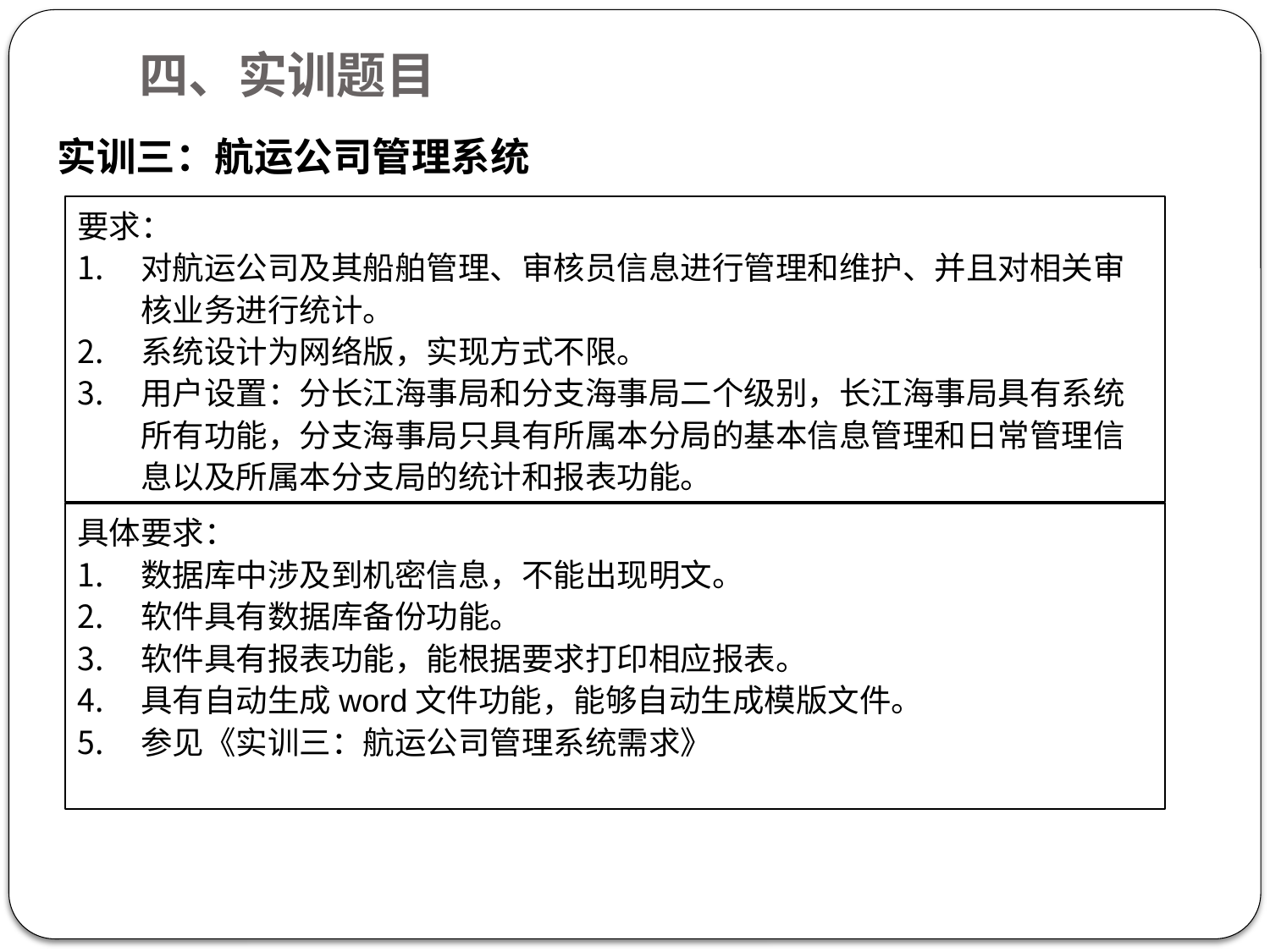

# 四、实训题目
实训三：航运公司管理系统
要求：
对航运公司及其船舶管理、审核员信息进行管理和维护、并且对相关审核业务进行统计。
系统设计为网络版，实现方式不限。
用户设置：分长江海事局和分支海事局二个级别，长江海事局具有系统所有功能，分支海事局只具有所属本分局的基本信息管理和日常管理信息以及所属本分支局的统计和报表功能。
具体要求：
数据库中涉及到机密信息，不能出现明文。
软件具有数据库备份功能。
软件具有报表功能，能根据要求打印相应报表。
具有自动生成word文件功能，能够自动生成模版文件。
参见《实训三：航运公司管理系统需求》